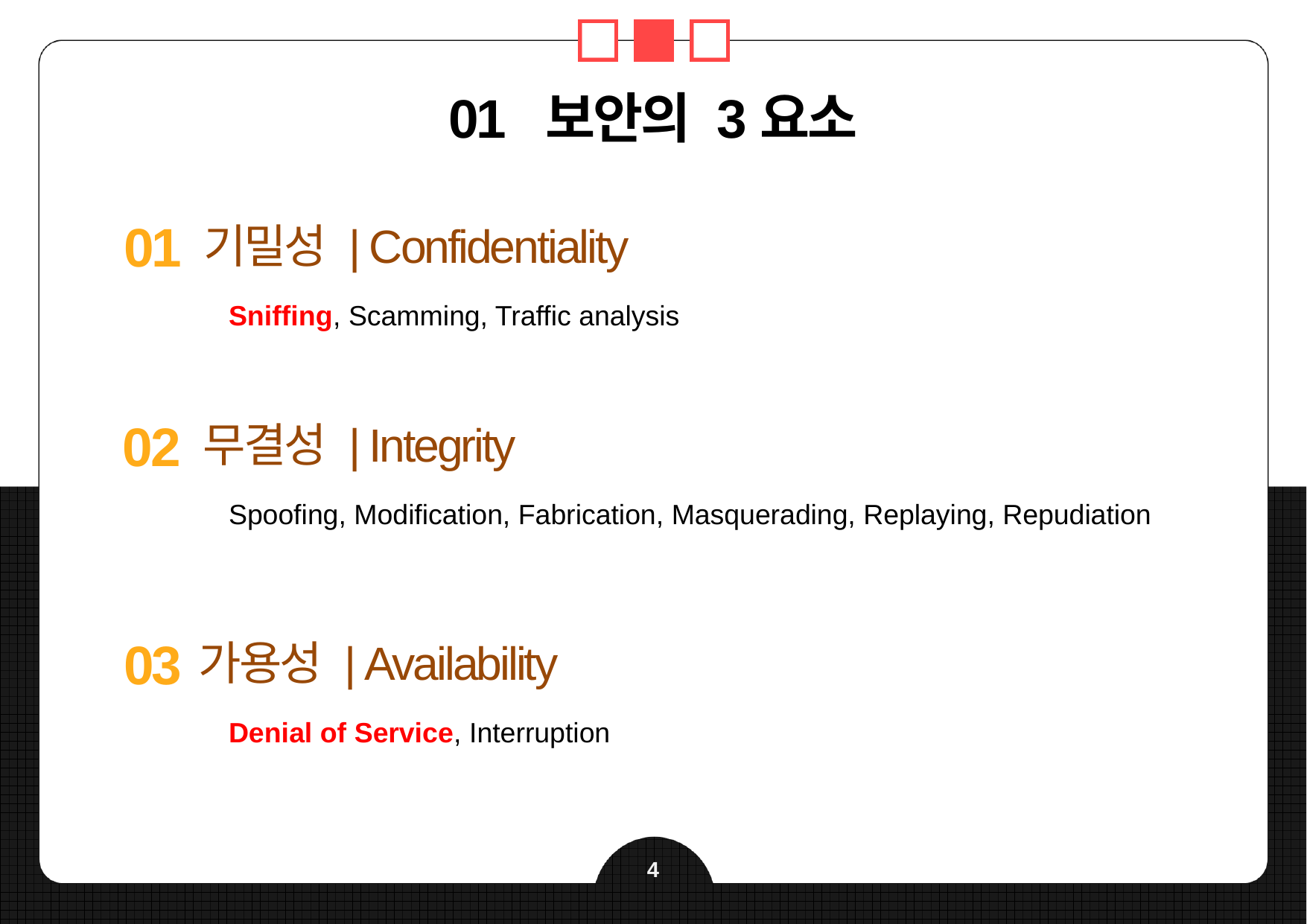

01  보안의 3요소
01
기밀성 | Confidentiality
Sniffing, Scamming, Traffic analysis
02
무결성 | Integrity
Spoofing, Modification, Fabrication, Masquerading, Replaying, Repudiation
03
가용성 | Availability
Denial of Service, Interruption
4